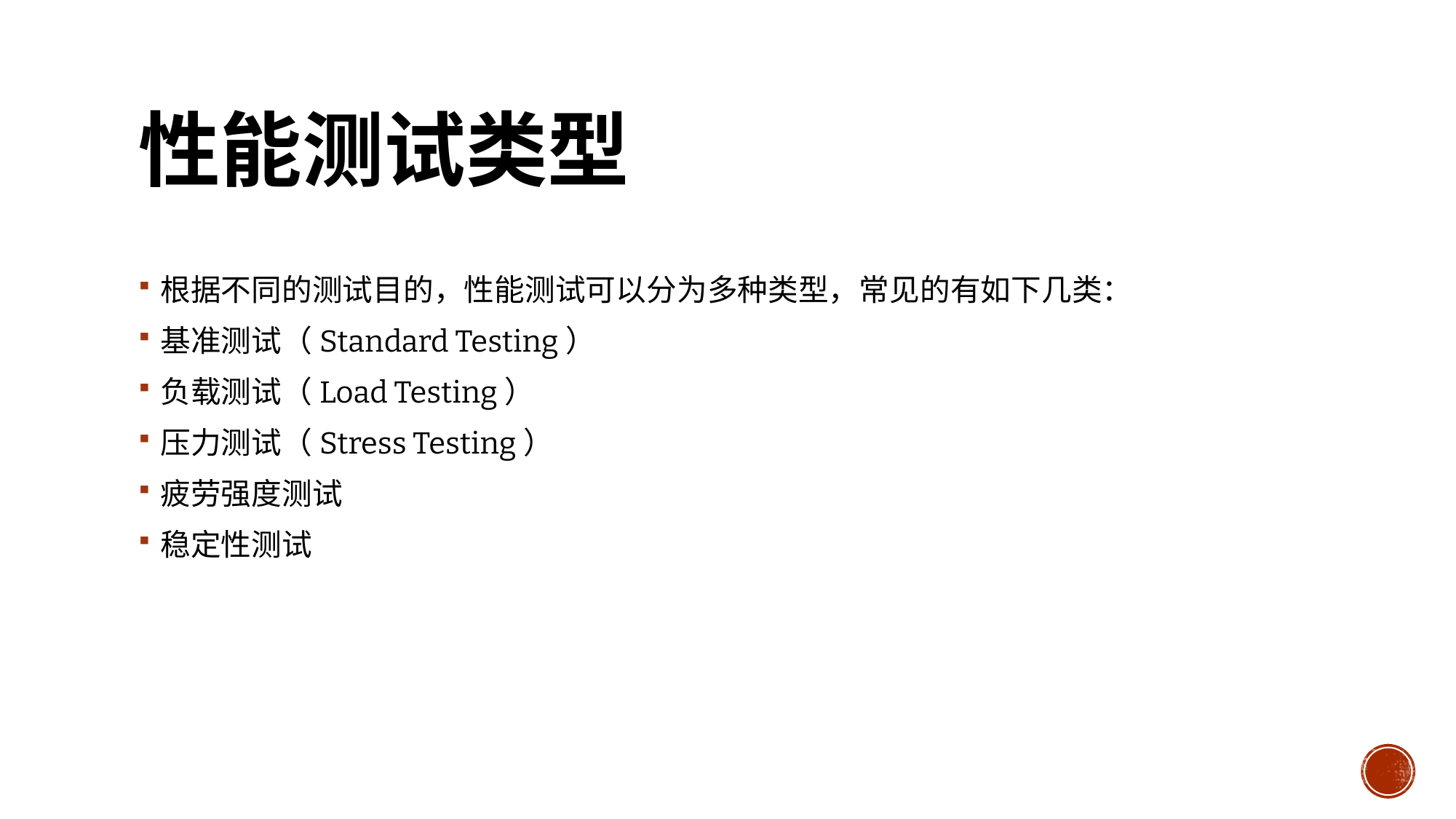

# 性能测试类型
根据不同的测试目的，性能测试可以分为多种类型，常见的有如下几类：
基准测试（Standard Testing）
负载测试（Load Testing）
压力测试（Stress Testing）
疲劳强度测试
稳定性测试